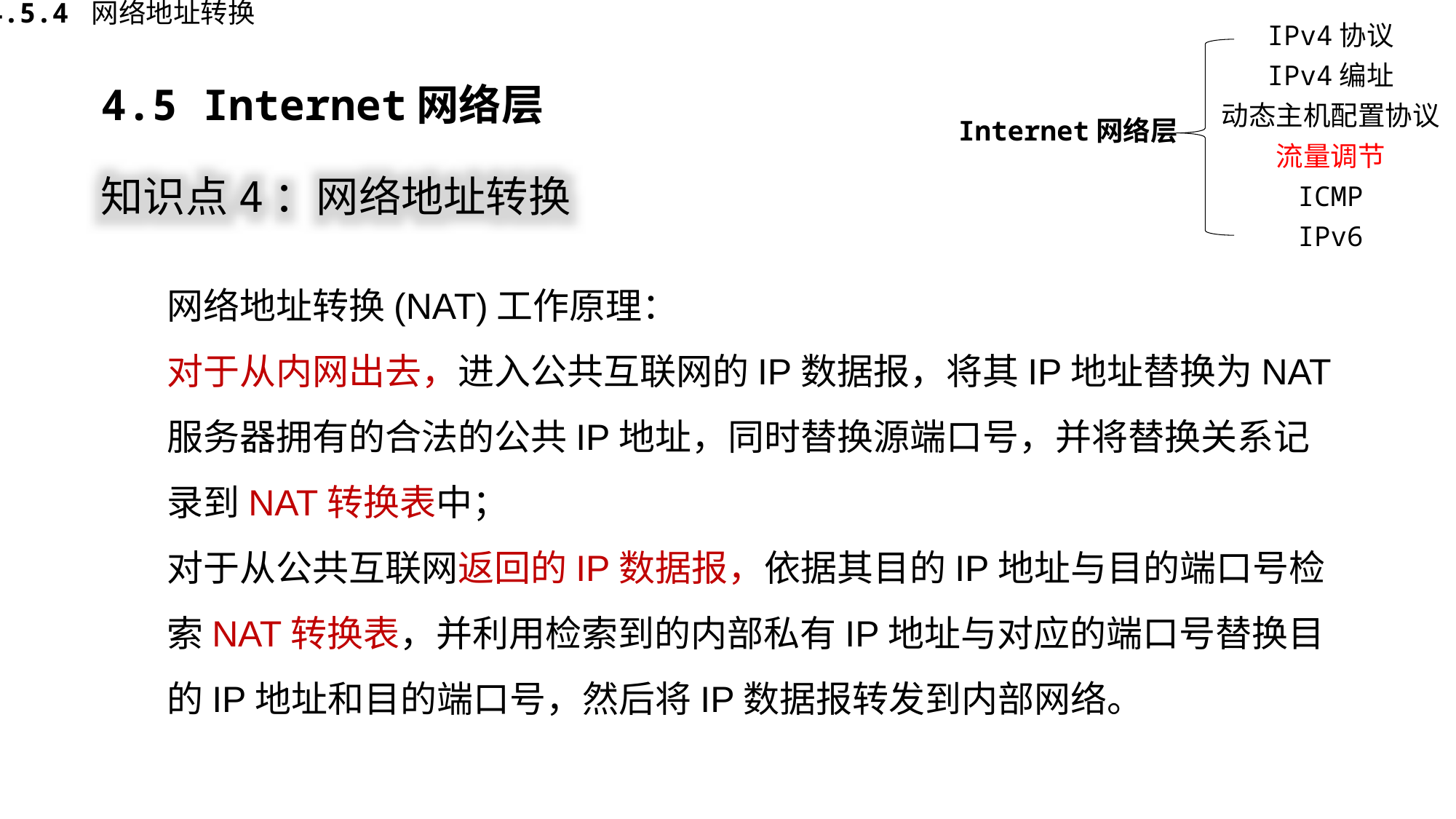

4.5.4 网络地址转换

IPv4协议

IPv4编址
动态主机配置协议
Internet网络层
流量调节
ICMP
IPv6
4.5 Internet网络层
知识点4：网络地址转换
网络地址转换(NAT)工作原理：
对于从内网出去，进入公共互联网的IP数据报，将其IP地址替换为NAT服务器拥有的合法的公共IP地址，同时替换源端口号，并将替换关系记录到NAT转换表中；
对于从公共互联网返回的IP数据报，依据其目的IP地址与目的端口号检索NAT转换表，并利用检索到的内部私有IP地址与对应的端口号替换目的IP地址和目的端口号，然后将IP数据报转发到内部网络。